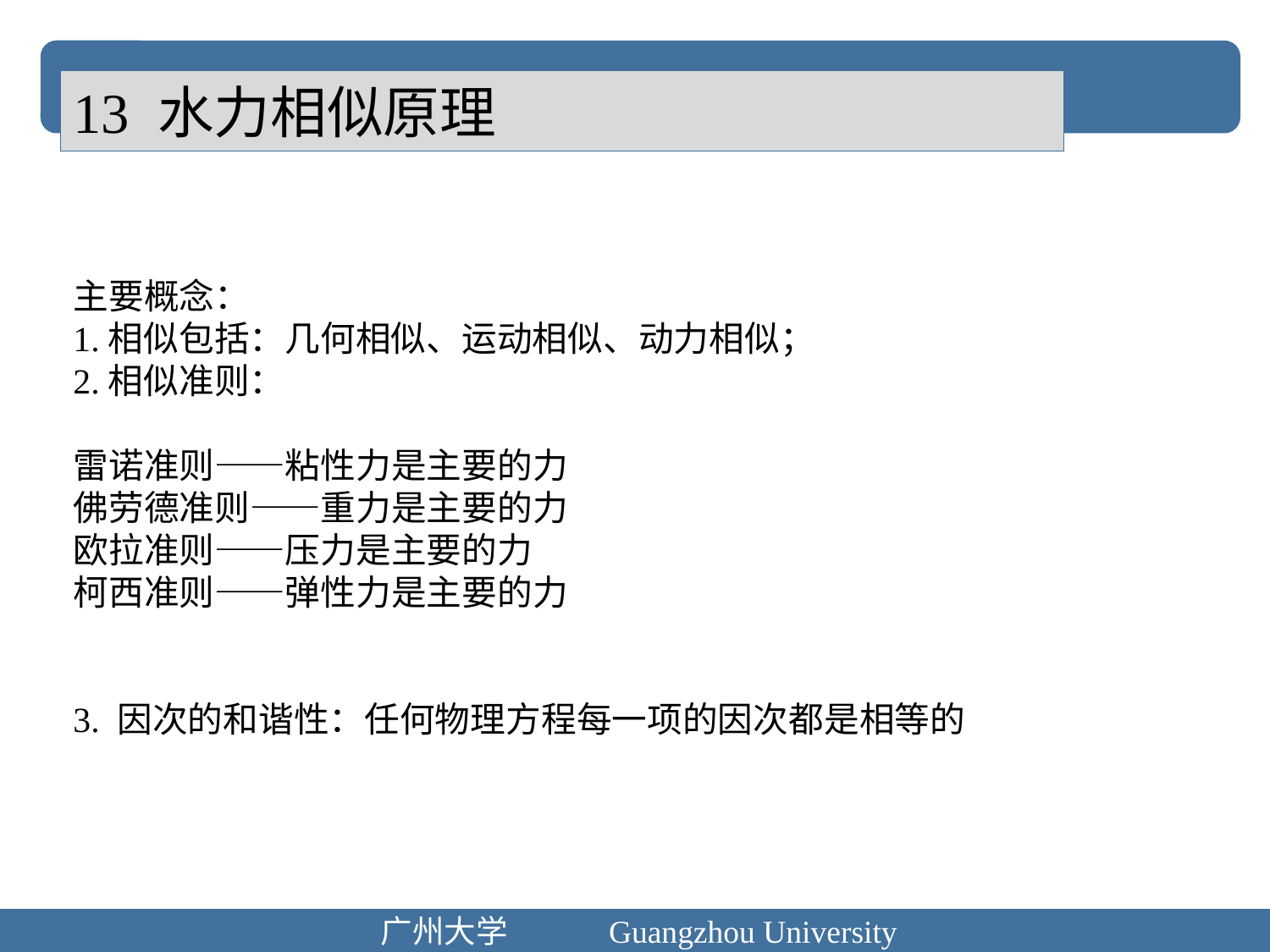

13 水力相似原理
主要概念：
1.相似包括：几何相似、运动相似、动力相似；
2.相似准则：

雷诺准则——粘性力是主要的力
佛劳德准则——重力是主要的力
欧拉准则——压力是主要的力
柯西准则——弹性力是主要的力

3. 因次的和谐性：任何物理方程每一项的因次都是相等的